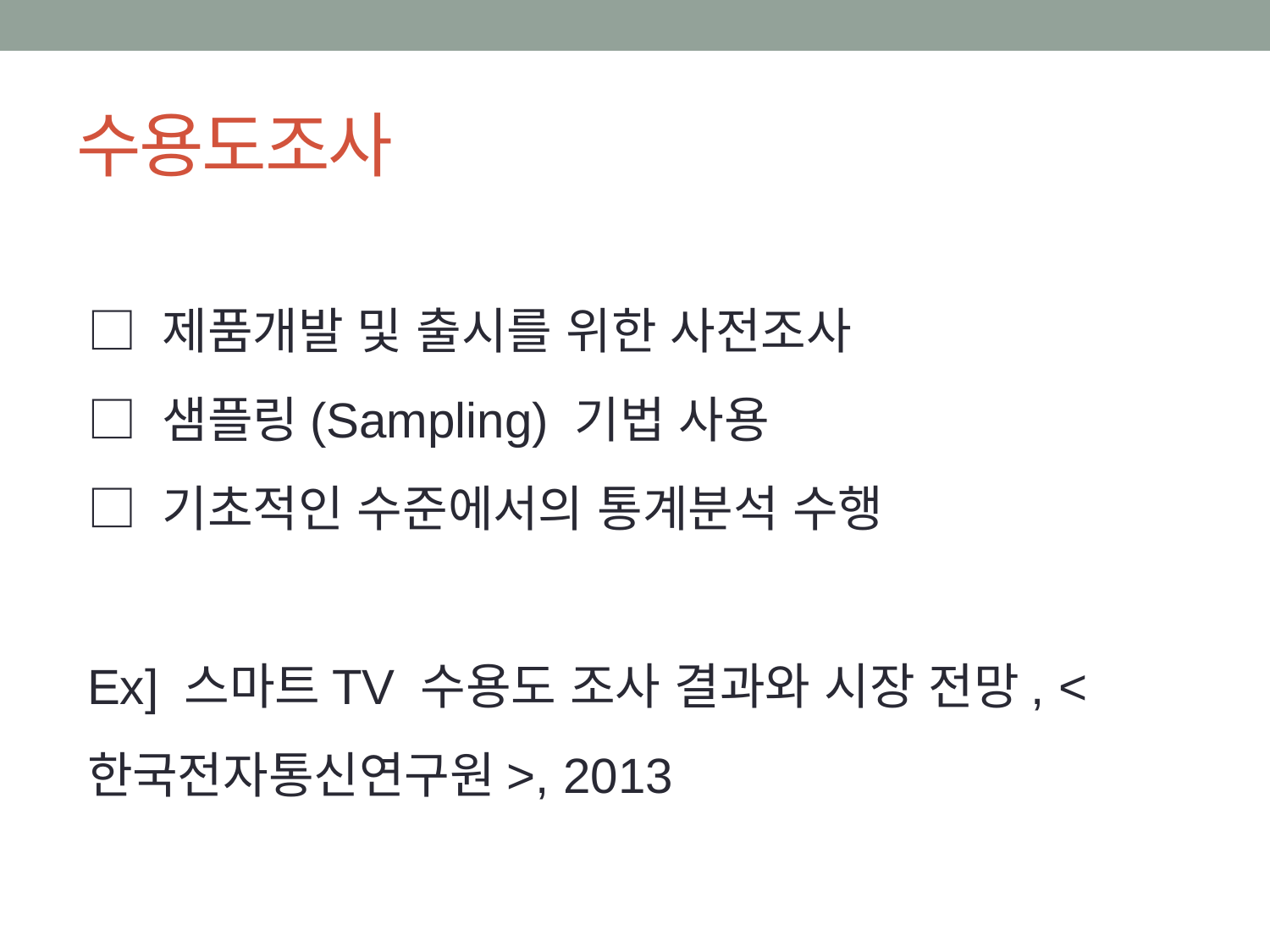

# 수용도조사
□ 제품개발 및 출시를 위한 사전조사
□ 샘플링(Sampling) 기법 사용
□ 기초적인 수준에서의 통계분석 수행

Ex] 스마트TV 수용도 조사 결과와 시장 전망, <한국전자통신연구원>, 2013